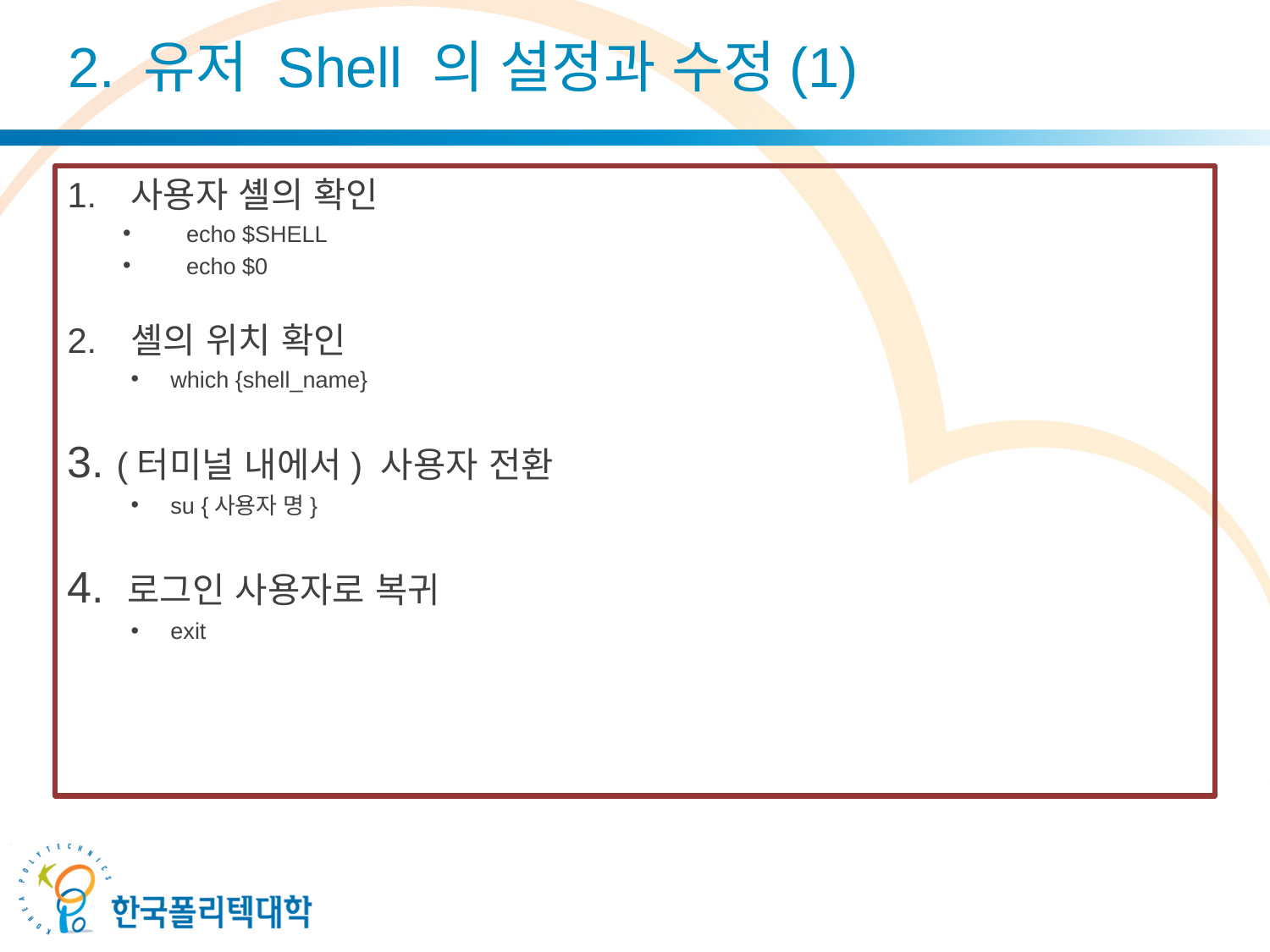

# 2. 유저 Shell 의 설정과 수정(1)
사용자 셸의 확인
echo $SHELL
echo $0

셸의 위치 확인
which {shell_name}

3. (터미널 내에서) 사용자 전환
su {사용자 명}

4. 로그인 사용자로 복귀
exit